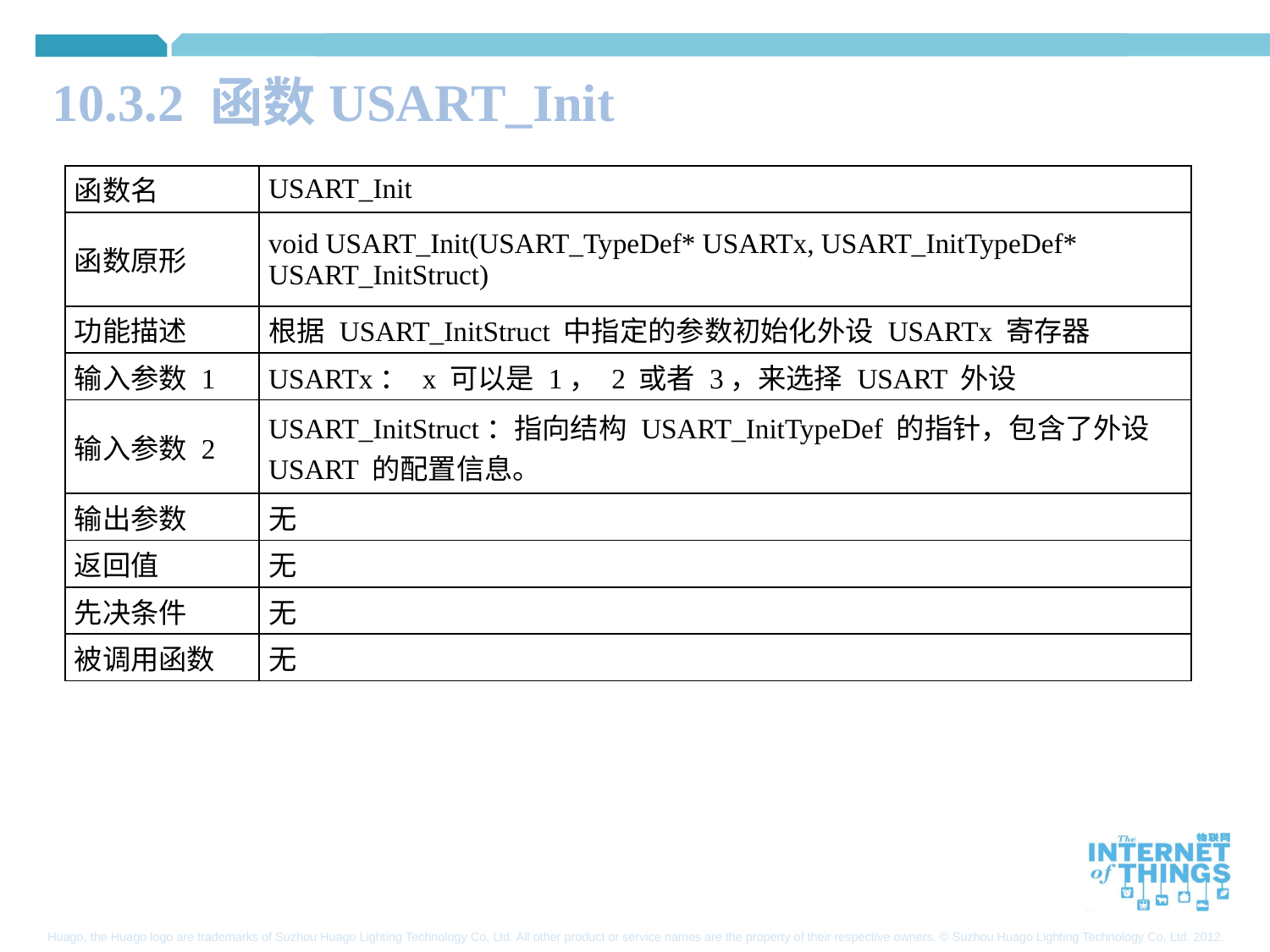

10.3.2 函数USART_Init
| 函数名 | USART\_Init |
| --- | --- |
| 函数原形 | void USART\_Init(USART\_TypeDef\* USARTx, USART\_InitTypeDef\* USART\_InitStruct) |
| 功能描述 | 根据 USART\_InitStruct 中指定的参数初始化外设 USARTx 寄存器 |
| 输入参数 1 | USARTx： x 可以是 1， 2 或者 3，来选择 USART 外设 |
| 输入参数 2 | USART\_InitStruct：指向结构 USART\_InitTypeDef 的指针，包含了外设 USART 的配置信息。 |
| 输出参数 | 无 |
| 返回值 | 无 |
| 先决条件 | 无 |
| 被调用函数 | 无 |